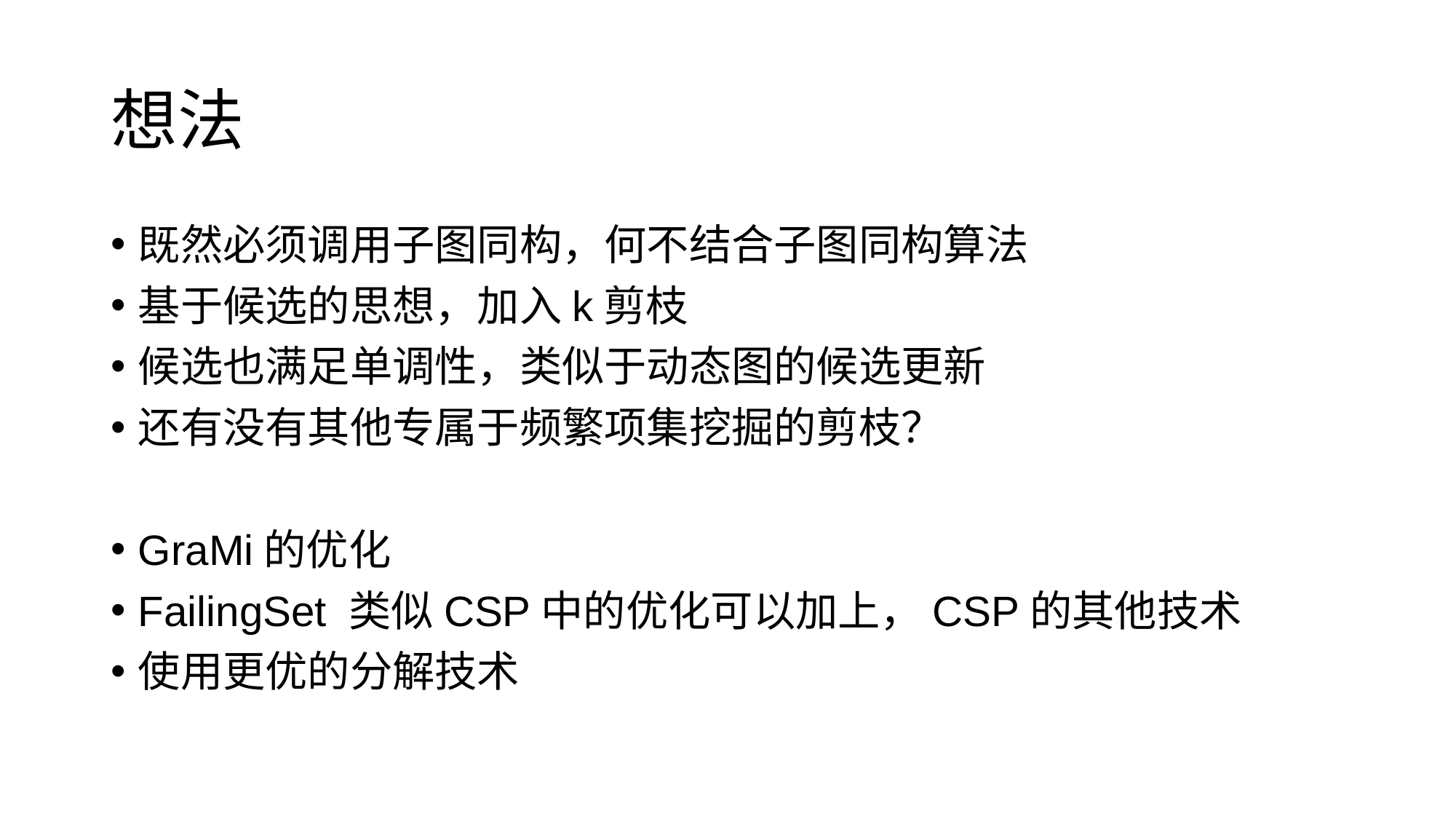

# 想法
既然必须调用子图同构，何不结合子图同构算法
基于候选的思想，加入k剪枝
候选也满足单调性，类似于动态图的候选更新
还有没有其他专属于频繁项集挖掘的剪枝？

GraMi的优化
FailingSet 类似CSP中的优化可以加上，CSP的其他技术
使用更优的分解技术